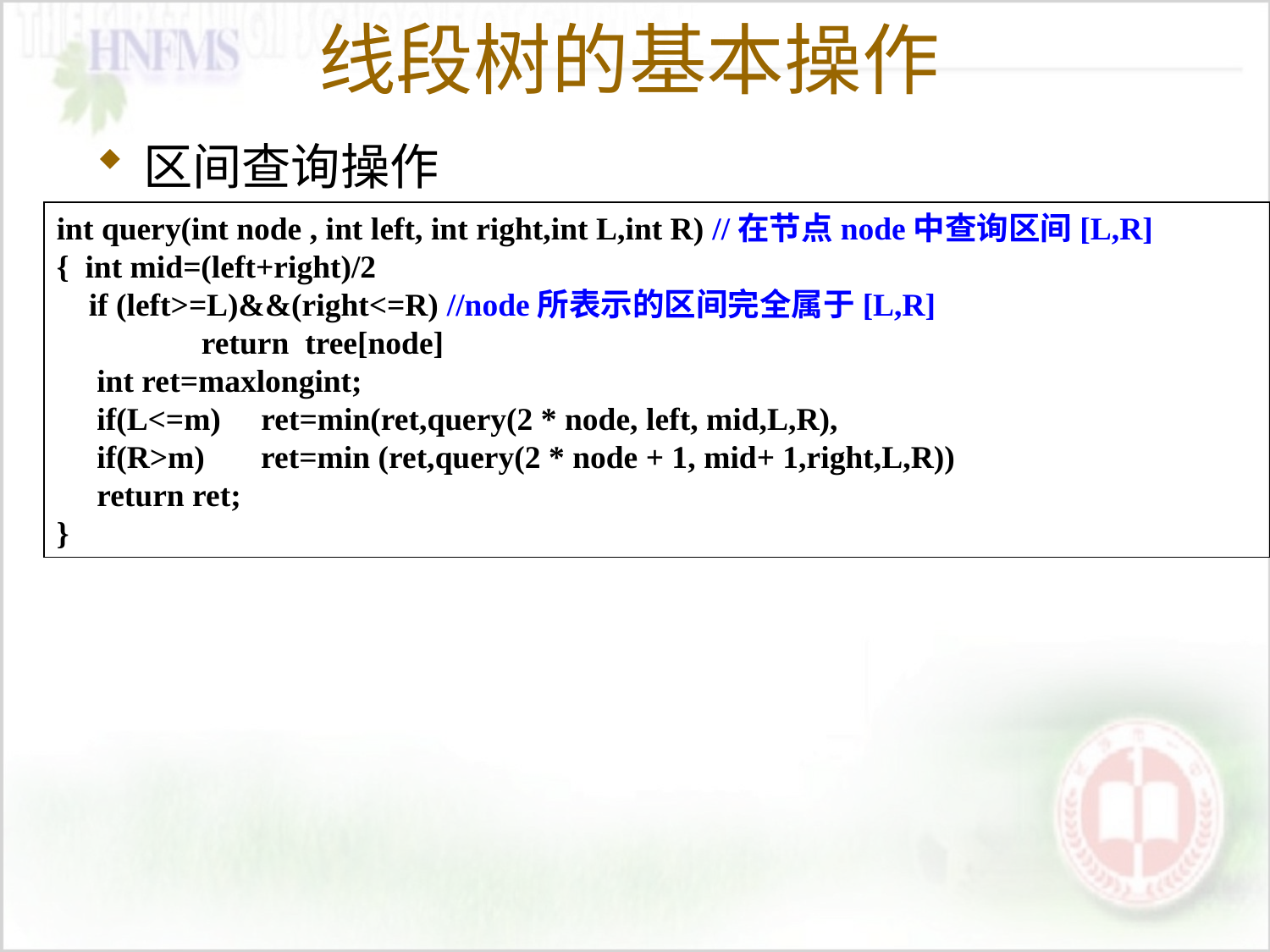

# 线段树的基本操作
区间查询操作
int query(int node , int left, int right,int L,int R) //在节点node中查询区间[L,R]
{  int mid=(left+right)/2
    if (left>=L)&&(right<=R) //node所表示的区间完全属于[L,R]
                  return  tree[node]
     int ret=maxlongint;
     if(L<=m)     ret=min(ret,query(2 * node, left, mid,L,R),
     if(R>m)       ret=min (ret,query(2 * node + 1, mid+ 1,right,L,R))
     return ret;
}